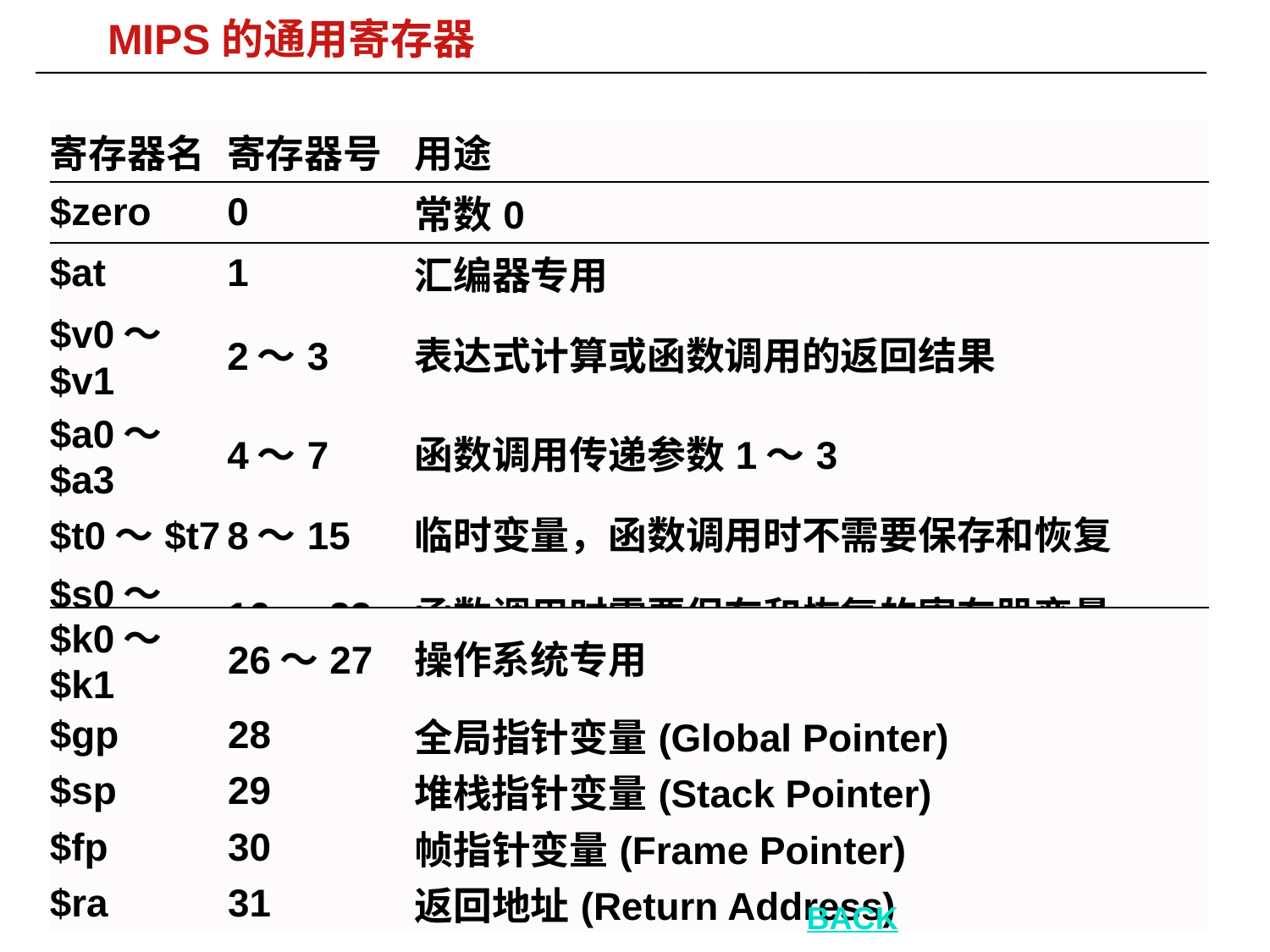

# MIPS的通用寄存器
| 寄存器名 | 寄存器号 | 用途 |
| --- | --- | --- |
| $zero | 0 | 常数0 |
| $at | 1 | 汇编器专用 |
| $v0～$v1 | 2～3 | 表达式计算或函数调用的返回结果 |
| $a0～$a3 | 4～7 | 函数调用传递参数1～3 |
| $t0～$t7 | 8～15 | 临时变量，函数调用时不需要保存和恢复 |
| $s0～$s7 | 16～23 | 函数调用时需要保存和恢复的寄存器变量 |
| $t8～$t9 | 24～25 | 临时变量，函数调用时不需要保存和恢复 |
| $k0～$k1 | 26～27 | 操作系统专用 |
| --- | --- | --- |
| $gp | 28 | 全局指针变量(Global Pointer) |
| $sp | 29 | 堆栈指针变量(Stack Pointer) |
| $fp | 30 | 帧指针变量(Frame Pointer) |
| $ra | 31 | 返回地址(Return Address) |
BACK
45